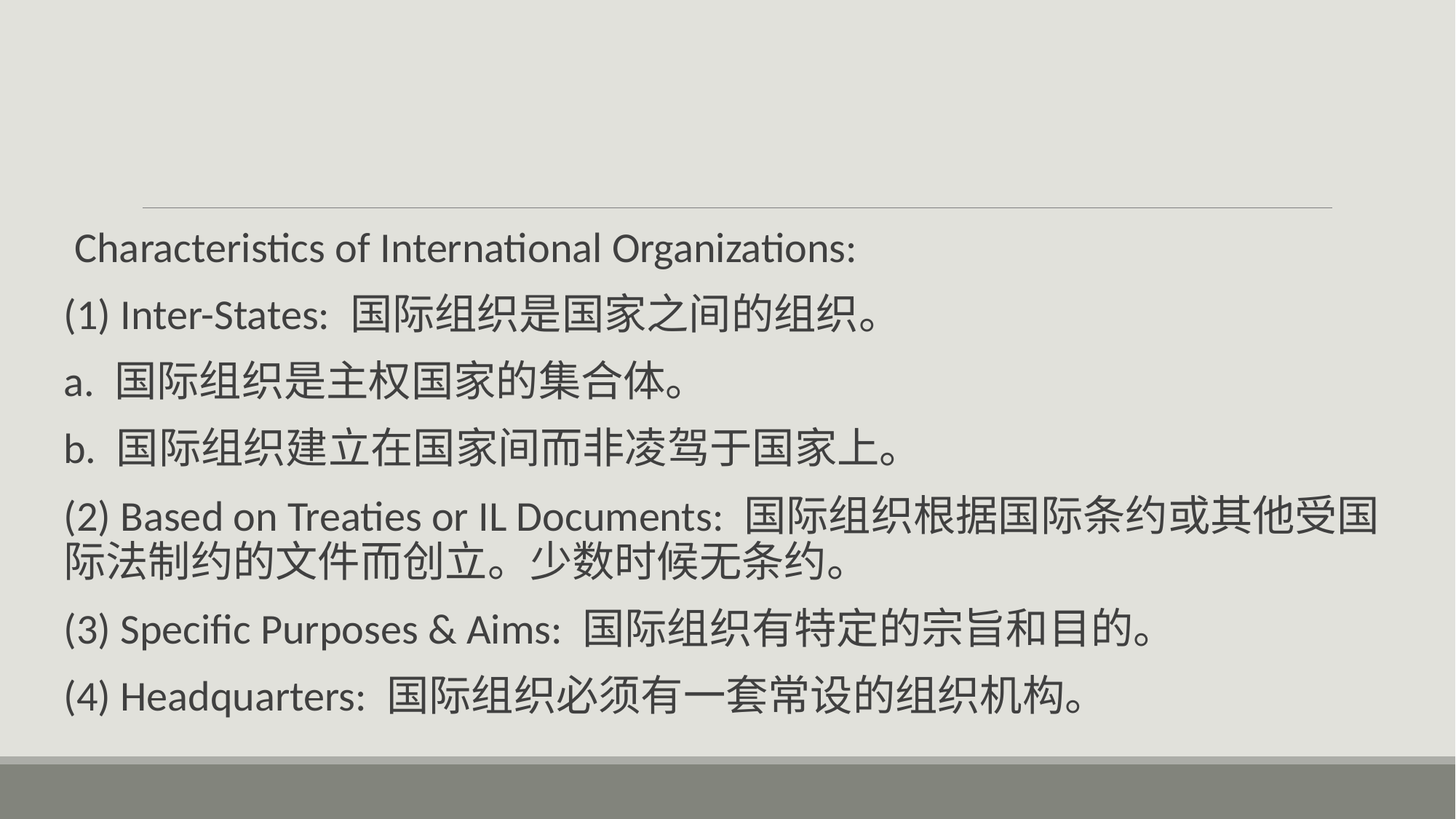

#
Characteristics of International Organizations:
(1) Inter-States: 国际组织是国家之间的组织。
a. 国际组织是主权国家的集合体。
b. 国际组织建立在国家间而非凌驾于国家上。
(2) Based on Treaties or IL Documents: 国际组织根据国际条约或其他受国际法制约的文件而创立。少数时候无条约。
(3) Specific Purposes & Aims: 国际组织有特定的宗旨和目的。
(4) Headquarters: 国际组织必须有一套常设的组织机构。